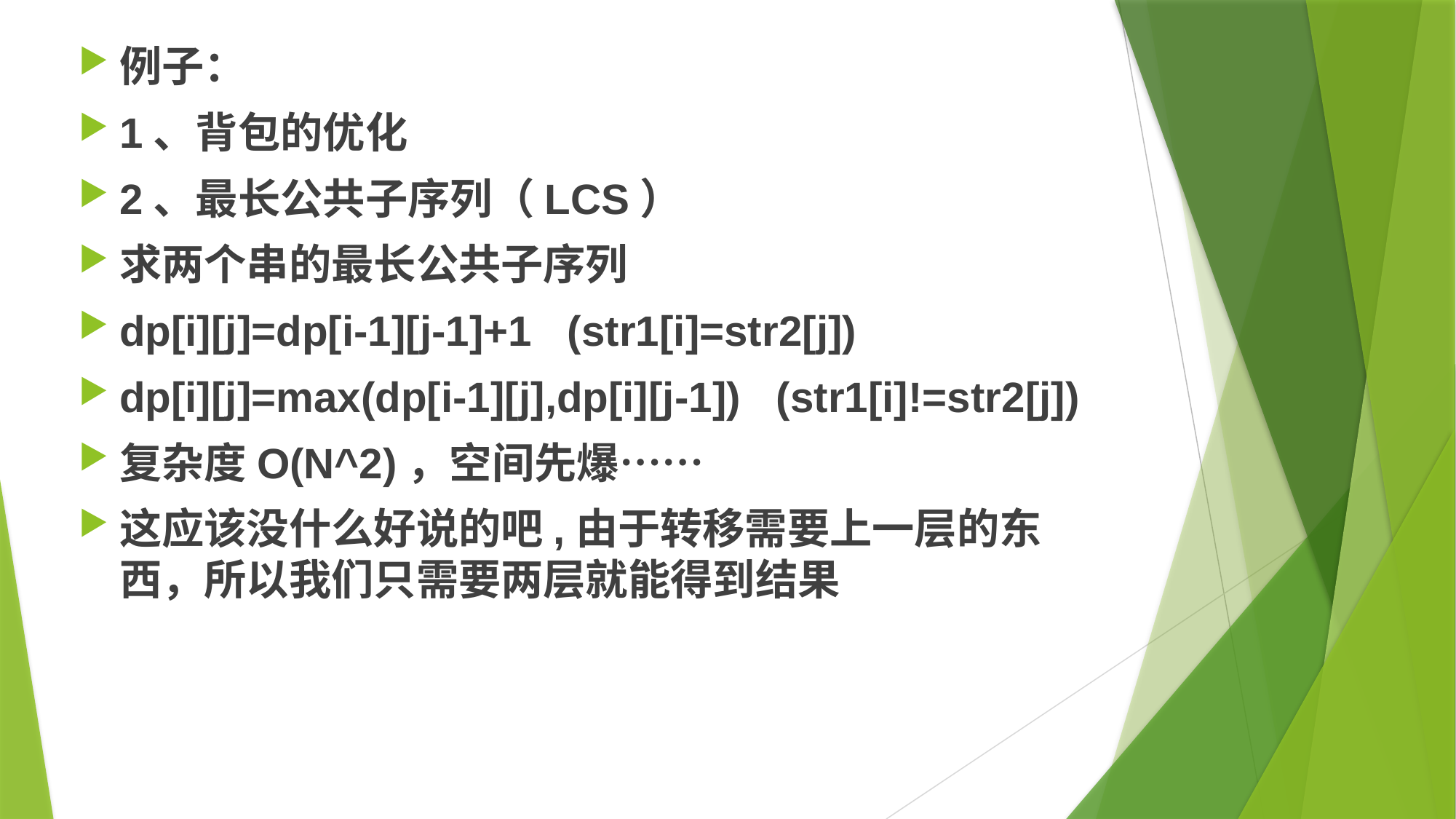

例子：
1、背包的优化
2、最长公共子序列（LCS）
求两个串的最长公共子序列
dp[i][j]=dp[i-1][j-1]+1   (str1[i]=str2[j])
dp[i][j]=max(dp[i-1][j],dp[i][j-1])   (str1[i]!=str2[j])
复杂度O(N^2)，空间先爆……
这应该没什么好说的吧,由于转移需要上一层的东西，所以我们只需要两层就能得到结果